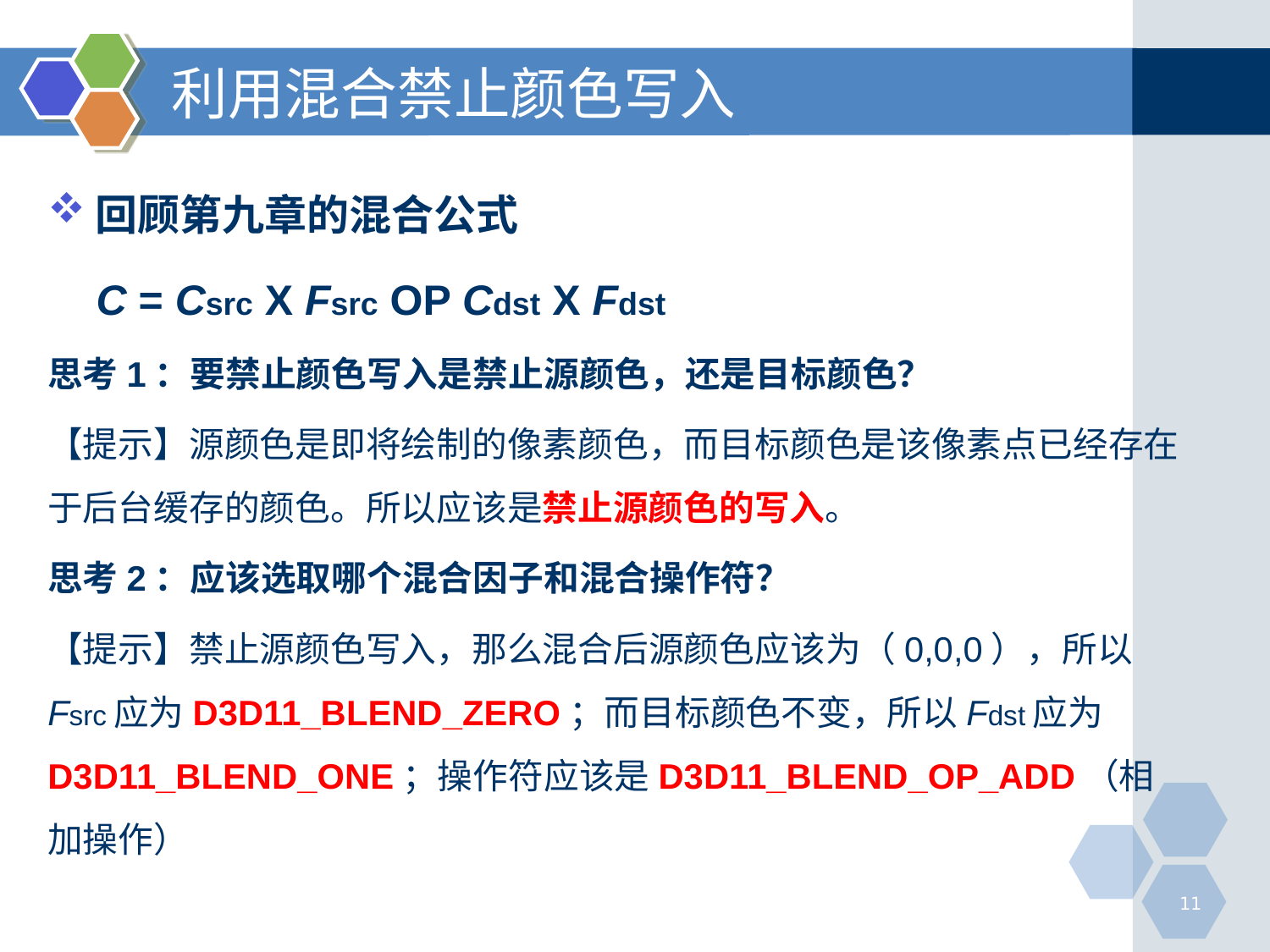

# 利用混合禁止颜色写入
回顾第九章的混合公式
     C = Csrc X Fsrc OP Cdst X Fdst
思考1：要禁止颜色写入是禁止源颜色，还是目标颜色？
【提示】源颜色是即将绘制的像素颜色，而目标颜色是该像素点已经存在于后台缓存的颜色。所以应该是禁止源颜色的写入。
思考2：应该选取哪个混合因子和混合操作符？
【提示】禁止源颜色写入，那么混合后源颜色应该为（0,0,0），所以Fsrc应为D3D11_BLEND_ZERO；而目标颜色不变，所以Fdst应为D3D11_BLEND_ONE；操作符应该是D3D11_BLEND_OP_ADD（相加操作）

11